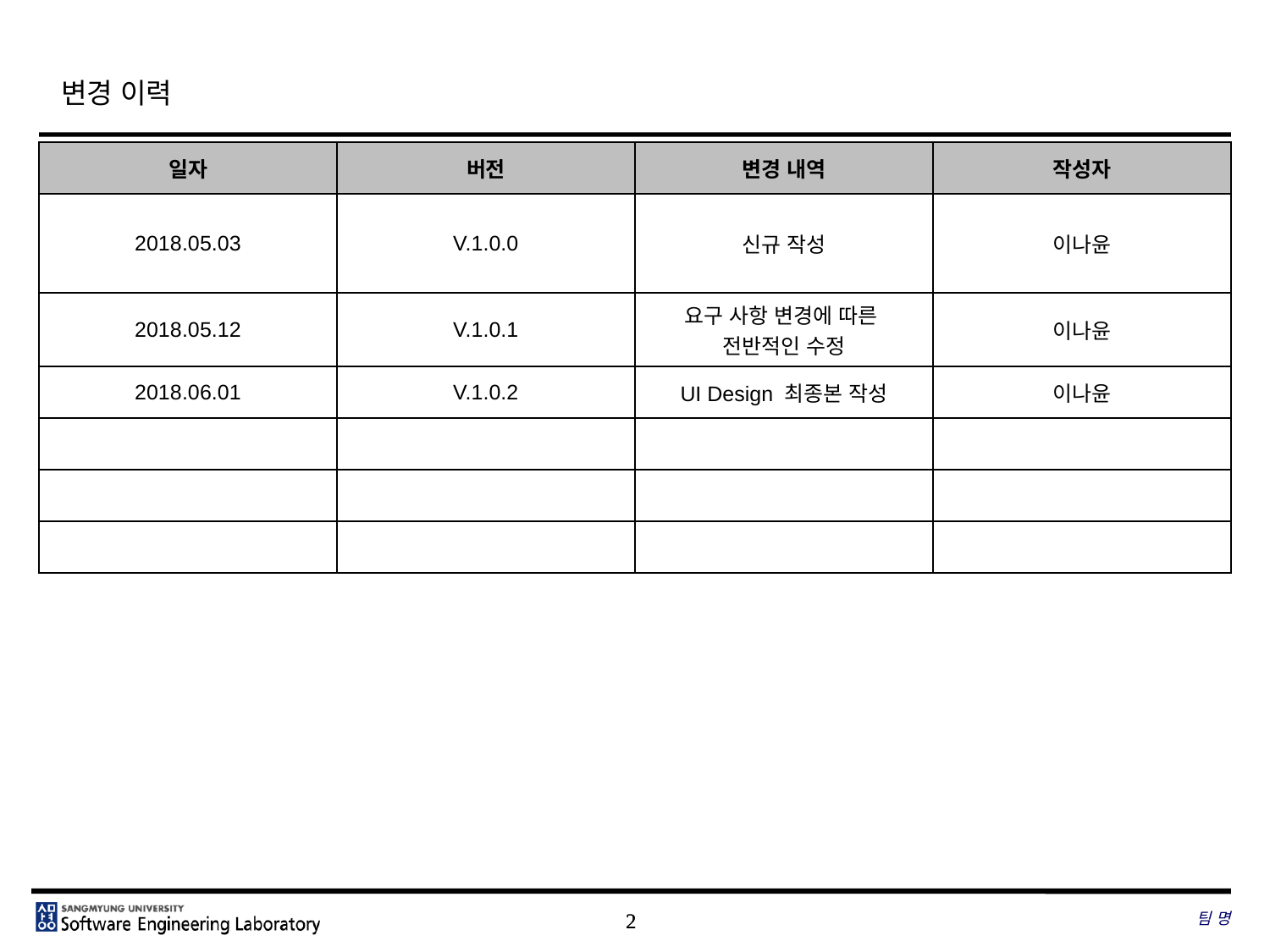

# 변경 이력
| 일자 | 버전 | 변경 내역 | 작성자 |
| --- | --- | --- | --- |
| 2018.05.03 | V.1.0.0 | 신규 작성 | 이나윤 |
| 2018.05.12 | V.1.0.1 | 요구 사항 변경에 따른 전반적인 수정 | 이나윤 |
| 2018.06.01 | V.1.0.2 | UI Design 최종본 작성 | 이나윤 |
|  |  |  |  |
|  |  |  |  |
|  |  |  |  |
팀 명